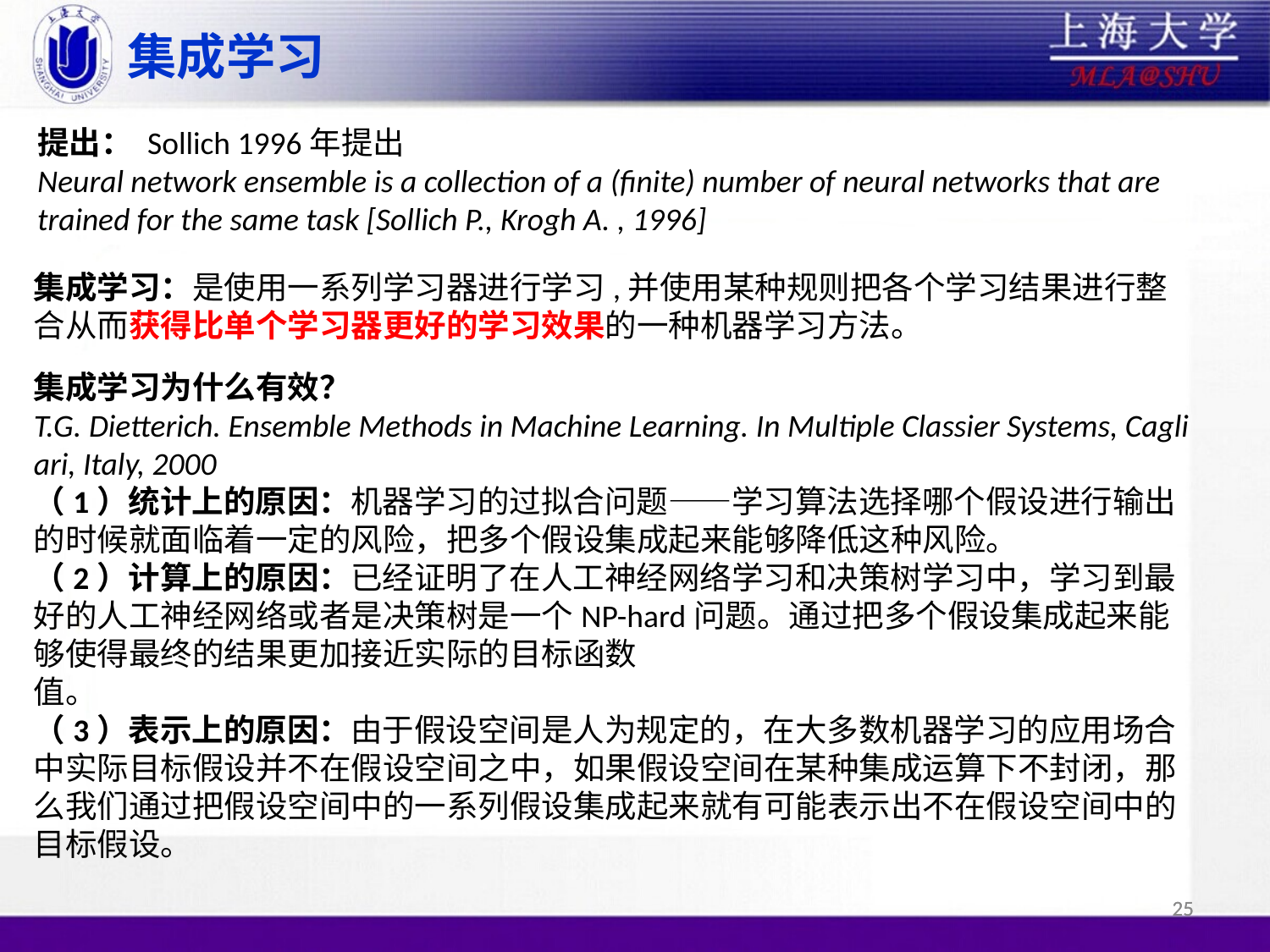

# 集成学习
提出： Sollich 1996年提出
Neural network ensemble is a collection of a (finite) number of neural networks that are trained for the same task [Sollich P., Krogh A. , 1996]
集成学习：是使用一系列学习器进行学习,并使用某种规则把各个学习结果进行整合从而获得比单个学习器更好的学习效果的一种机器学习方法。
集成学习为什么有效？T.G. Dietterich. Ensemble Methods in Machine Learning. In Multiple Classier Systems, Cagliari, Italy, 2000
（1）统计上的原因：机器学习的过拟合问题——学习算法选择哪个假设进行输出的时候就面临着一定的风险，把多个假设集成起来能够降低这种风险。
（2）计算上的原因：已经证明了在人工神经网络学习和决策树学习中，学习到最好的人工神经网络或者是决策树是一个NP-hard问题。通过把多个假设集成起来能够使得最终的结果更加接近实际的目标函数
值。
（3）表示上的原因：由于假设空间是人为规定的，在大多数机器学习的应用场合中实际目标假设并不在假设空间之中，如果假设空间在某种集成运算下不封闭，那么我们通过把假设空间中的一系列假设集成起来就有可能表示出不在假设空间中的目标假设。

25
25